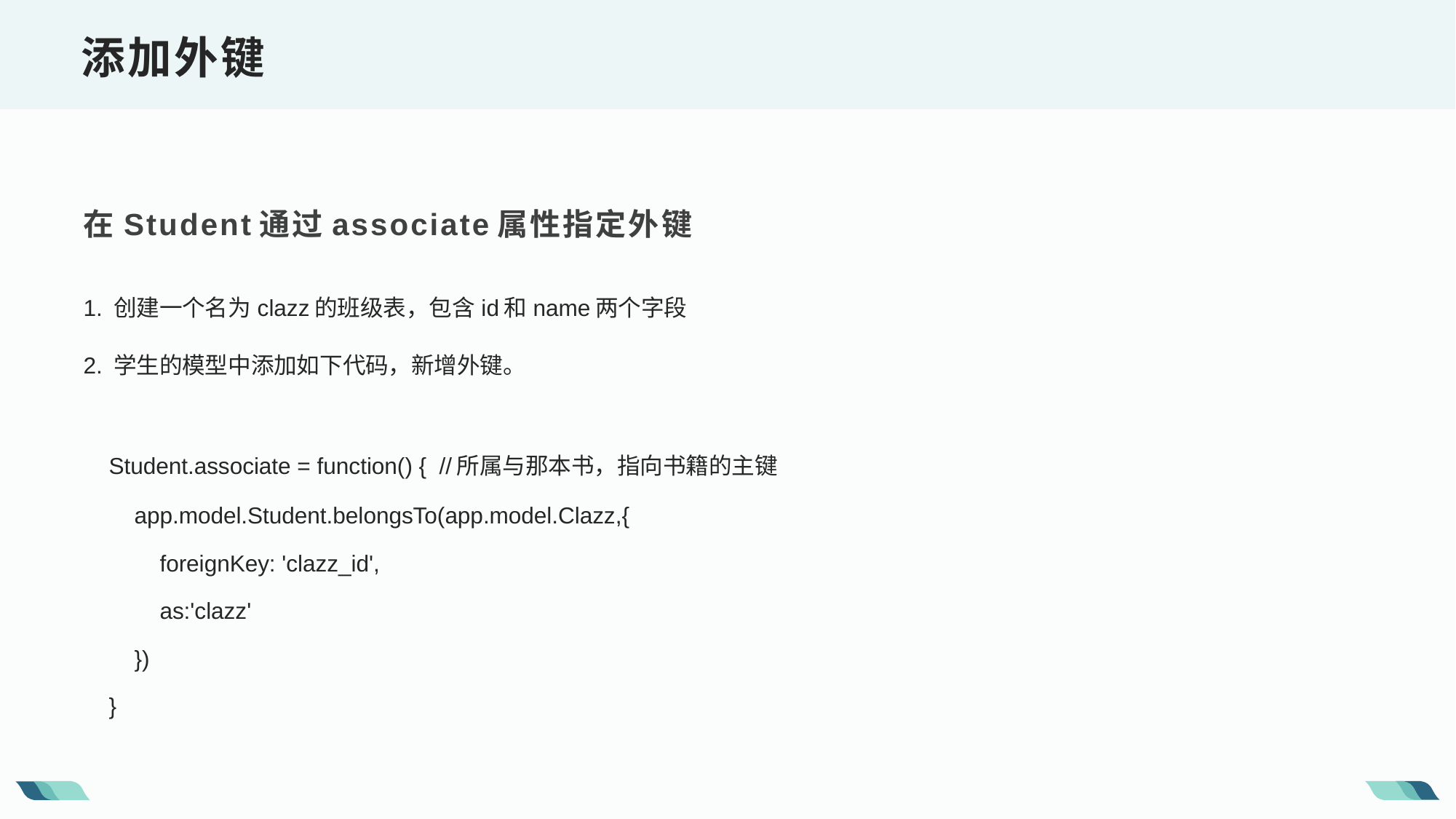

添加外键
在Student通过associate属性指定外键
1. 创建一个名为clazz的班级表，包含id和name两个字段
2. 学生的模型中添加如下代码，新增外键。
    Student.associate = function() {  //所属与那本书，指向书籍的主键
        app.model.Student.belongsTo(app.model.Clazz,{
            foreignKey: 'clazz_id',
            as:'clazz'
        })
    }